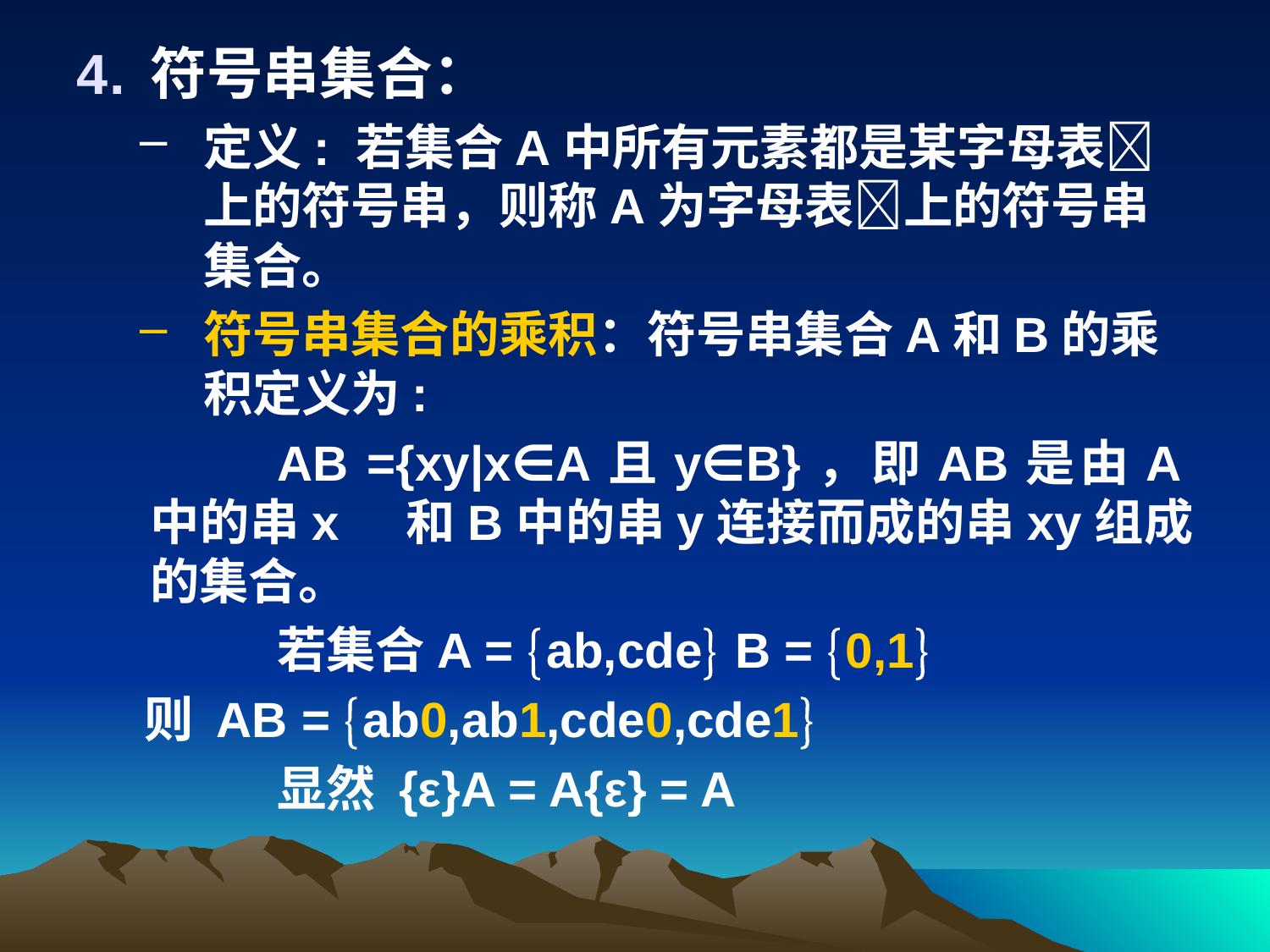

符号串集合：
定义: 若集合A中所有元素都是某字母表Σ上的符号串，则称A为字母表Σ上的符号串集合。
符号串集合的乘积：符号串集合A和B的乘积定义为:
		AB ={xy|x∈A且y∈B}，即AB是由A中的串x	和B中的串y连接而成的串xy组成的集合。
		若集合A = {ab,cde} B = {0,1}
     则 AB = {ab0,ab1,cde0,cde1}
		显然 {ε}A = A{ε} = A